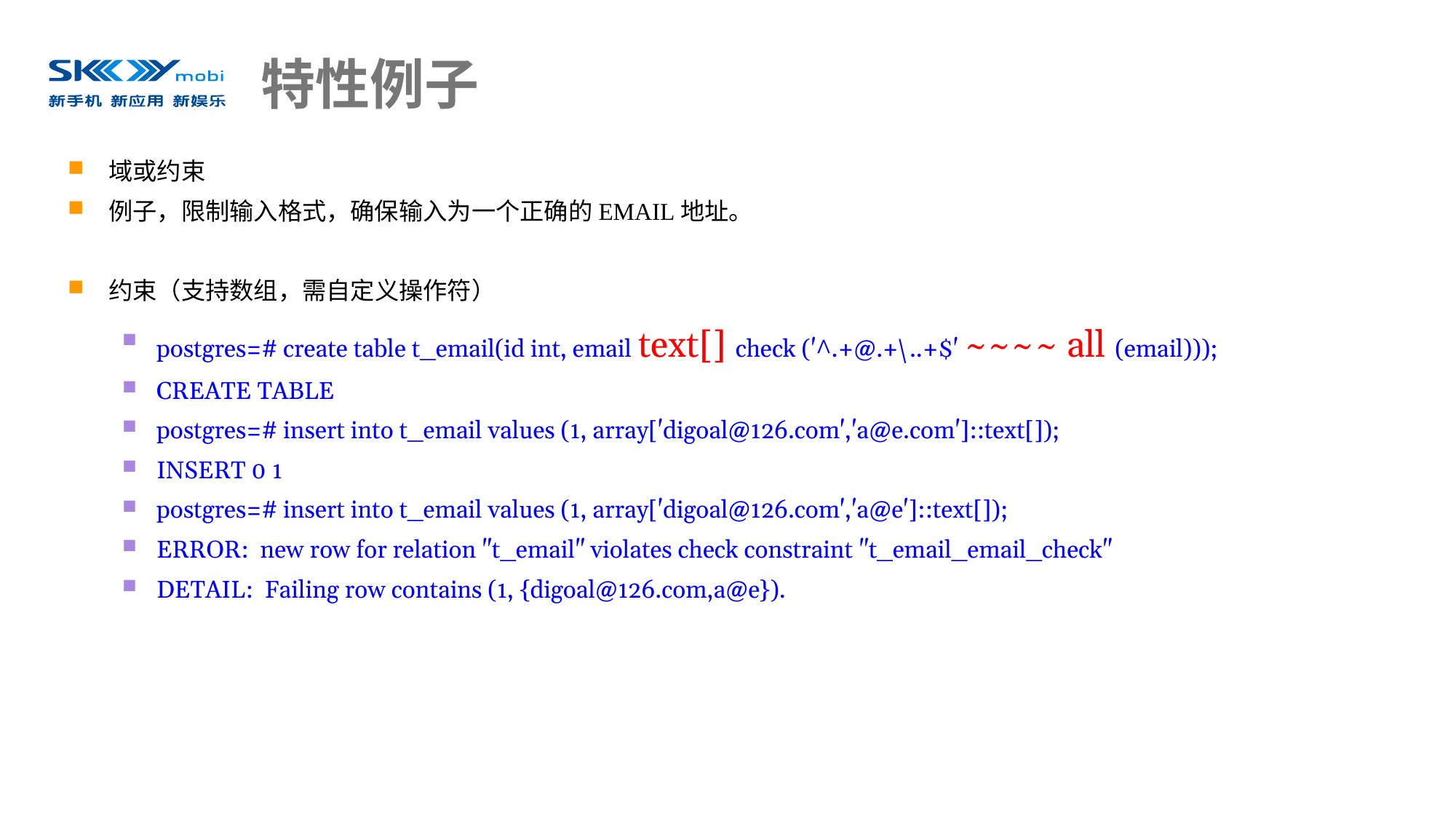

# 特性例子
域或约束
例子，限制输入格式，确保输入为一个正确的EMAIL地址。

约束（支持数组，需自定义操作符）
postgres=# create table t_email(id int, email text[] check ('^.+@.+\..+$' ~~~~ all (email)));
CREATE TABLE
postgres=# insert into t_email values (1, array['digoal@126.com','a@e.com']::text[]);
INSERT 0 1
postgres=# insert into t_email values (1, array['digoal@126.com','a@e']::text[]);
ERROR:  new row for relation "t_email" violates check constraint "t_email_email_check"
DETAIL:  Failing row contains (1, {digoal@126.com,a@e}).